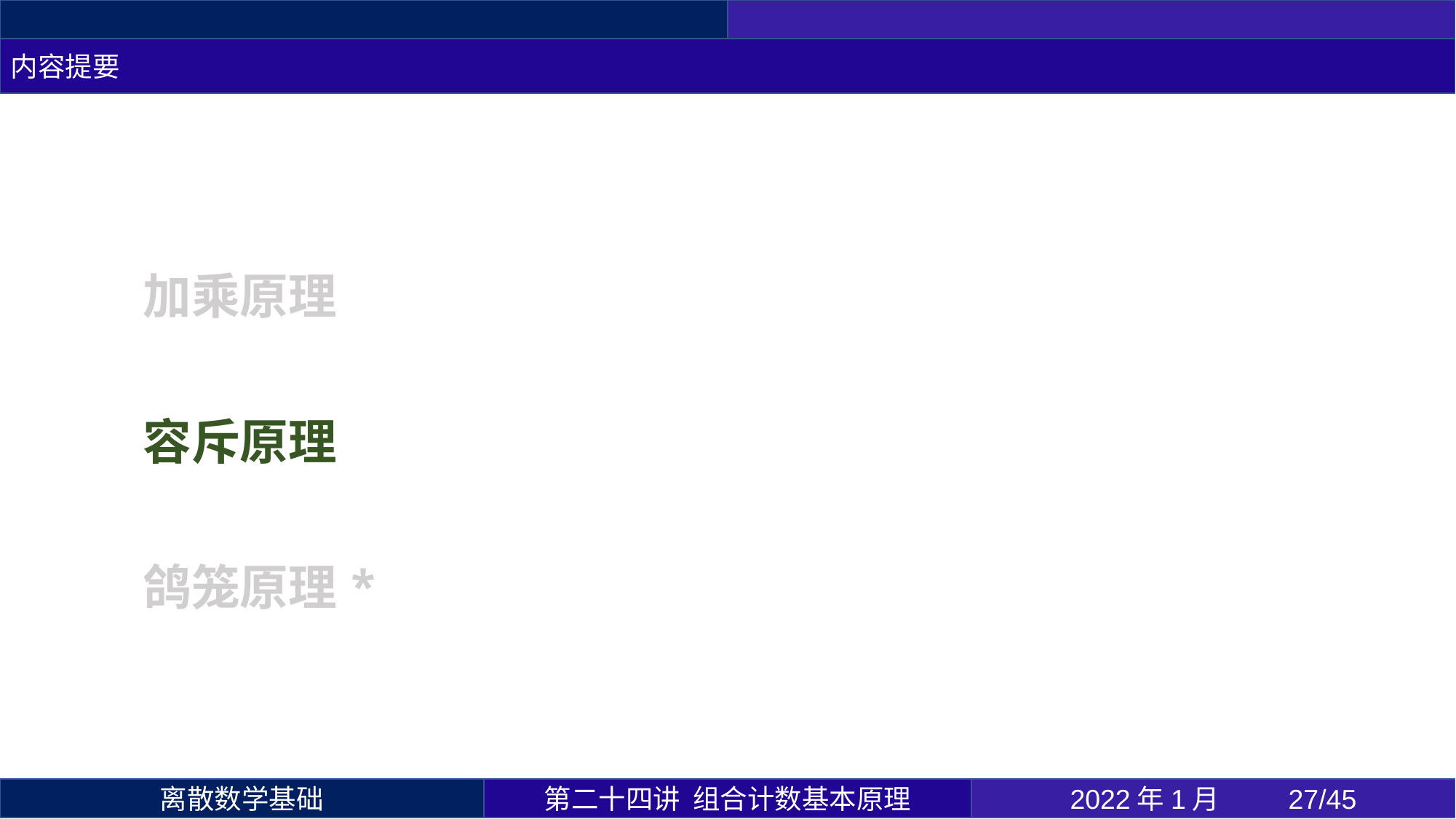

内容提要
加乘原理
容斥原理
鸽笼原理*
第二十四讲  组合计数基本原理
2022年1月 	27/45
离散数学基础